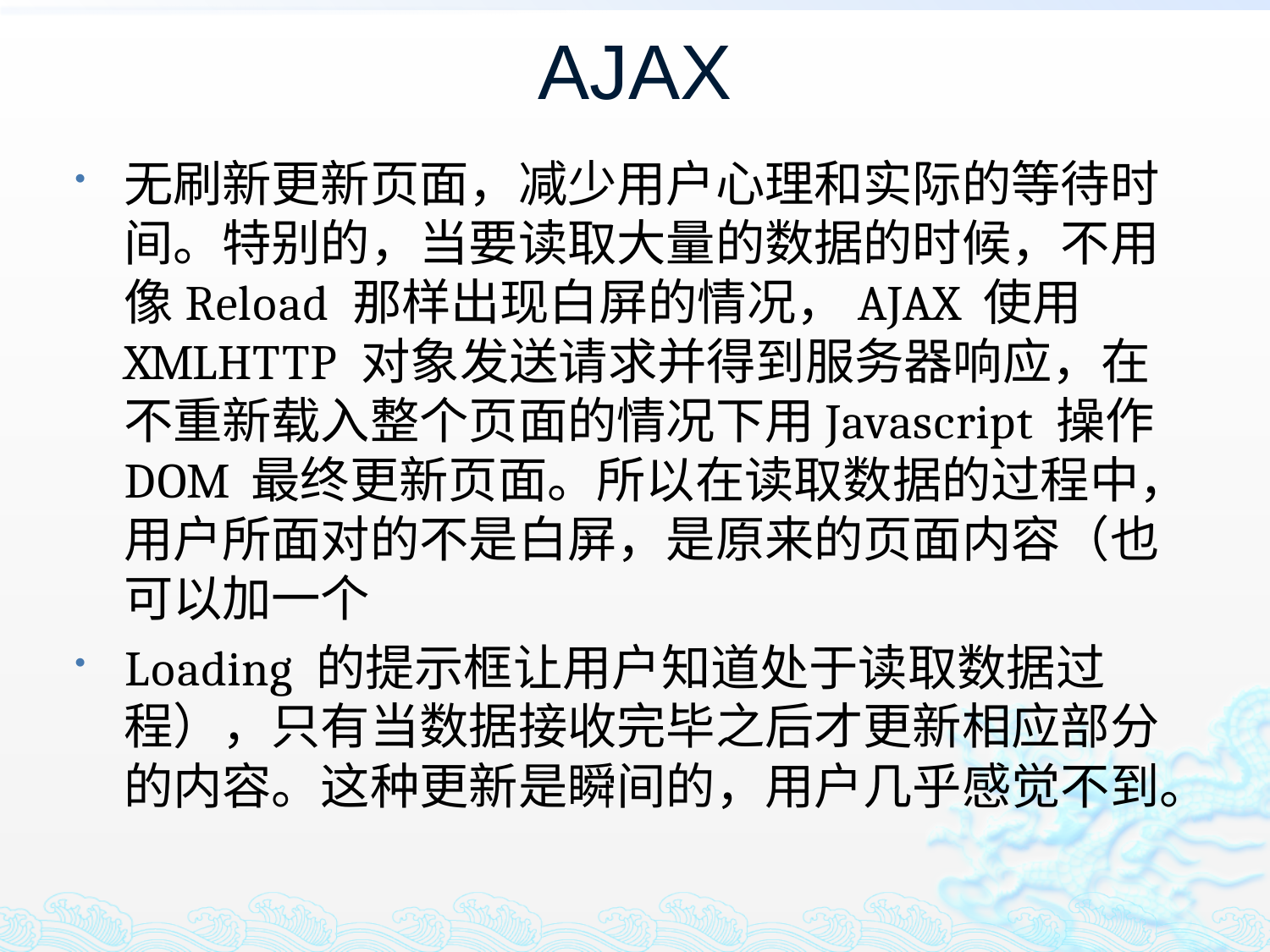

# AJAX
无刷新更新页面，减少用户心理和实际的等待时间。特别的，当要读取大量的数据的时候，不用像Reload 那样出现白屏的情况，AJAX 使用XMLHTTP 对象发送请求并得到服务器响应，在不重新载入整个页面的情况下用Javascript 操作DOM 最终更新页面。所以在读取数据的过程中，用户所面对的不是白屏，是原来的页面内容（也可以加一个
Loading 的提示框让用户知道处于读取数据过程），只有当数据接收完毕之后才更新相应部分的内容。这种更新是瞬间的，用户几乎感觉不到。